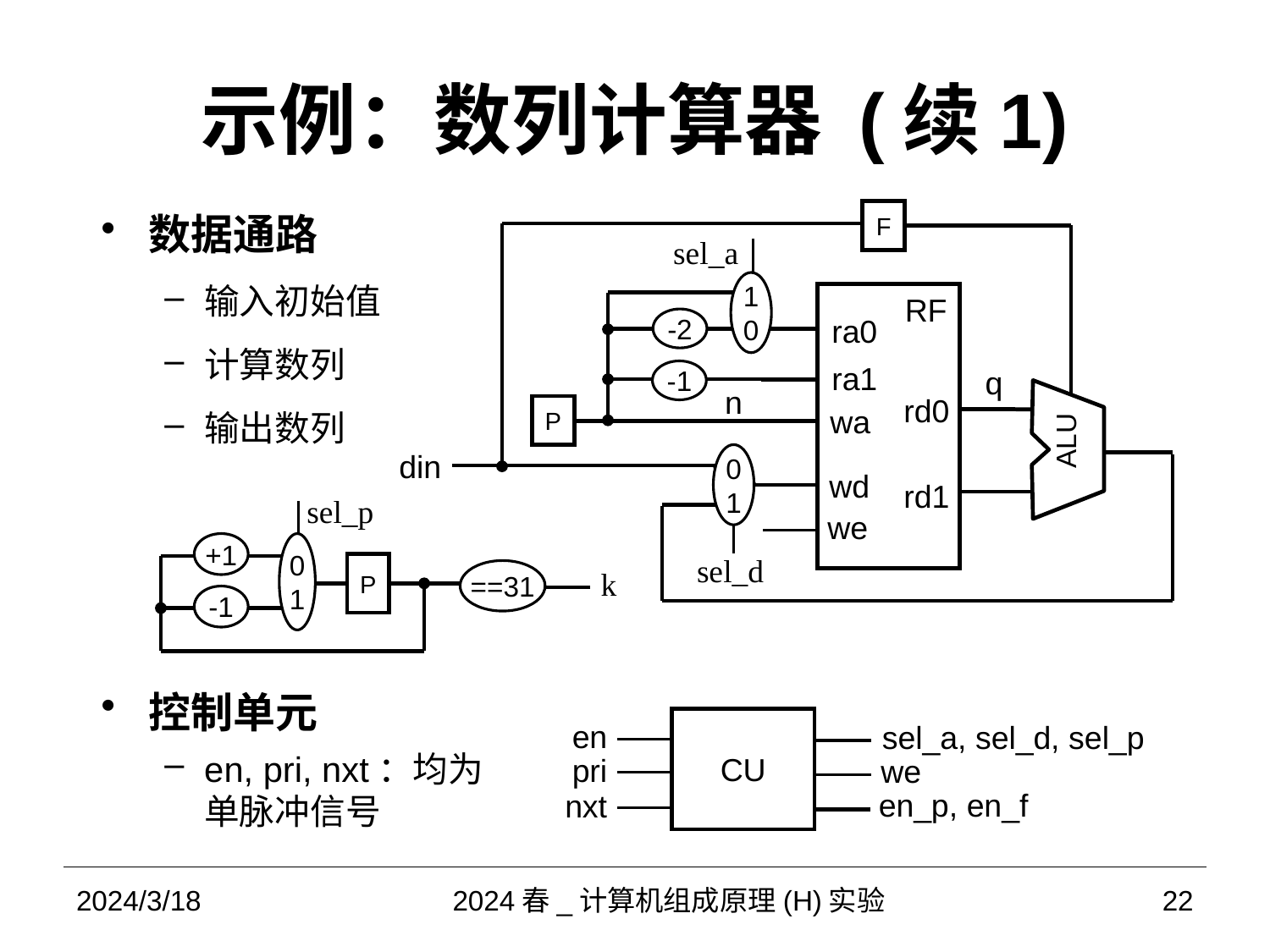

# 示例：数列计算器 (续1)
数据通路
输入初始值
计算数列
输出数列

控制单元
en, pri, nxt：均为单脉冲信号
F
sel_a
1
0
RF
ra0
ra1
wa
wd
we
rd0
rd1
-2
-1

ALU
q
n
P
0
1
sel_d
din
sel_p
+1
0
1
P
k
==31
-1
CU
en
sel_a, sel_d, sel_p
pri
we
en_p, en_f
nxt
2024/3/18
2024春_计算机组成原理(H)实验
22